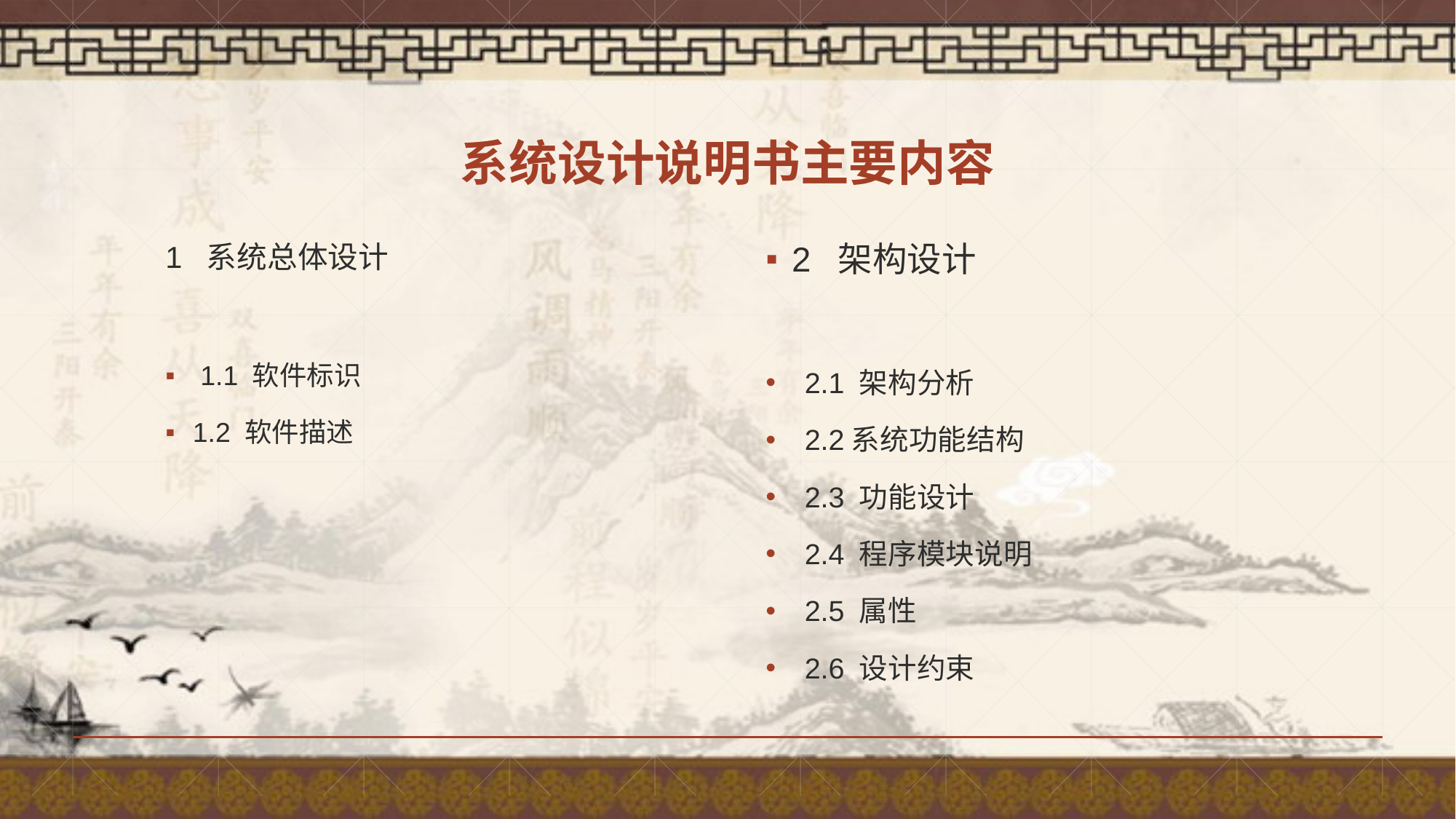

# 系统设计说明书主要内容
1  系统总体设计

 1.1 软件标识
1.2 软件描述

2  架构设计

2.1 架构分析
2.2系统功能结构
2.3 功能设计
2.4 程序模块说明
2.5 属性
2.6 设计约束